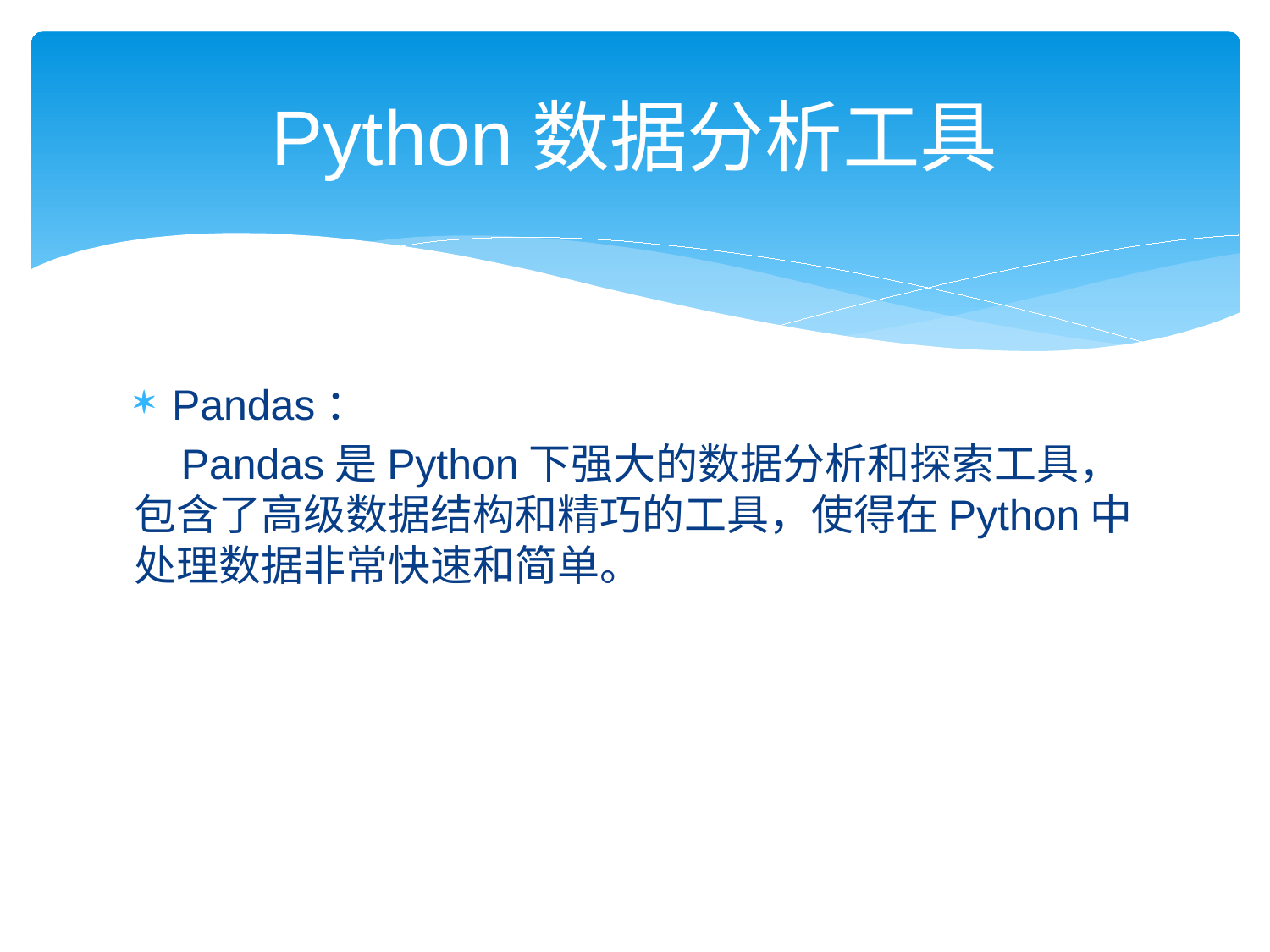

# Python数据分析工具
Pandas：
    Pandas是Python下强大的数据分析和探索工具，包含了高级数据结构和精巧的工具，使得在Python中处理数据非常快速和简单。